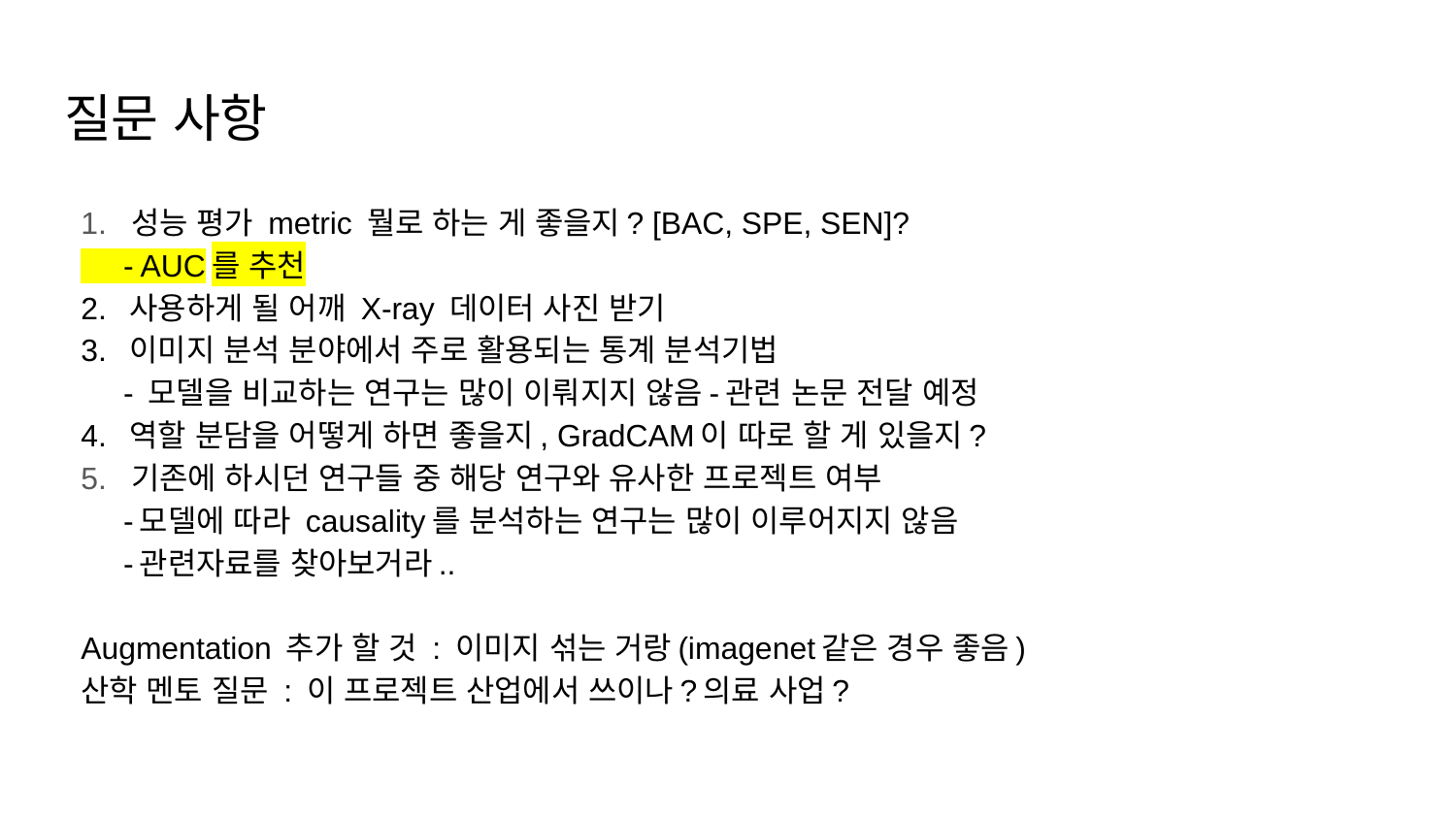

# 질문 사항
성능 평가 metric 뭘로 하는 게 좋을지? [BAC, SPE, SEN]?
     - AUC를 추천
2.  사용하게 될 어깨 X-ray 데이터 사진 받기
3.  이미지 분석 분야에서 주로 활용되는 통계 분석기법
     - 모델을 비교하는 연구는 많이 이뤄지지 않음-관련 논문 전달 예정
4.  역할 분담을 어떻게 하면 좋을지, GradCAM이 따로 할 게 있을지?
기존에 하시던 연구들 중 해당 연구와 유사한 프로젝트 여부
     -모델에 따라 causality를 분석하는 연구는 많이 이루어지지 않음
     -관련자료를 찾아보거라..

Augmentation 추가 할 것 : 이미지 섞는 거랑(imagenet같은 경우 좋음)
산학 멘토 질문 : 이 프로젝트 산업에서 쓰이나?의료 사업?